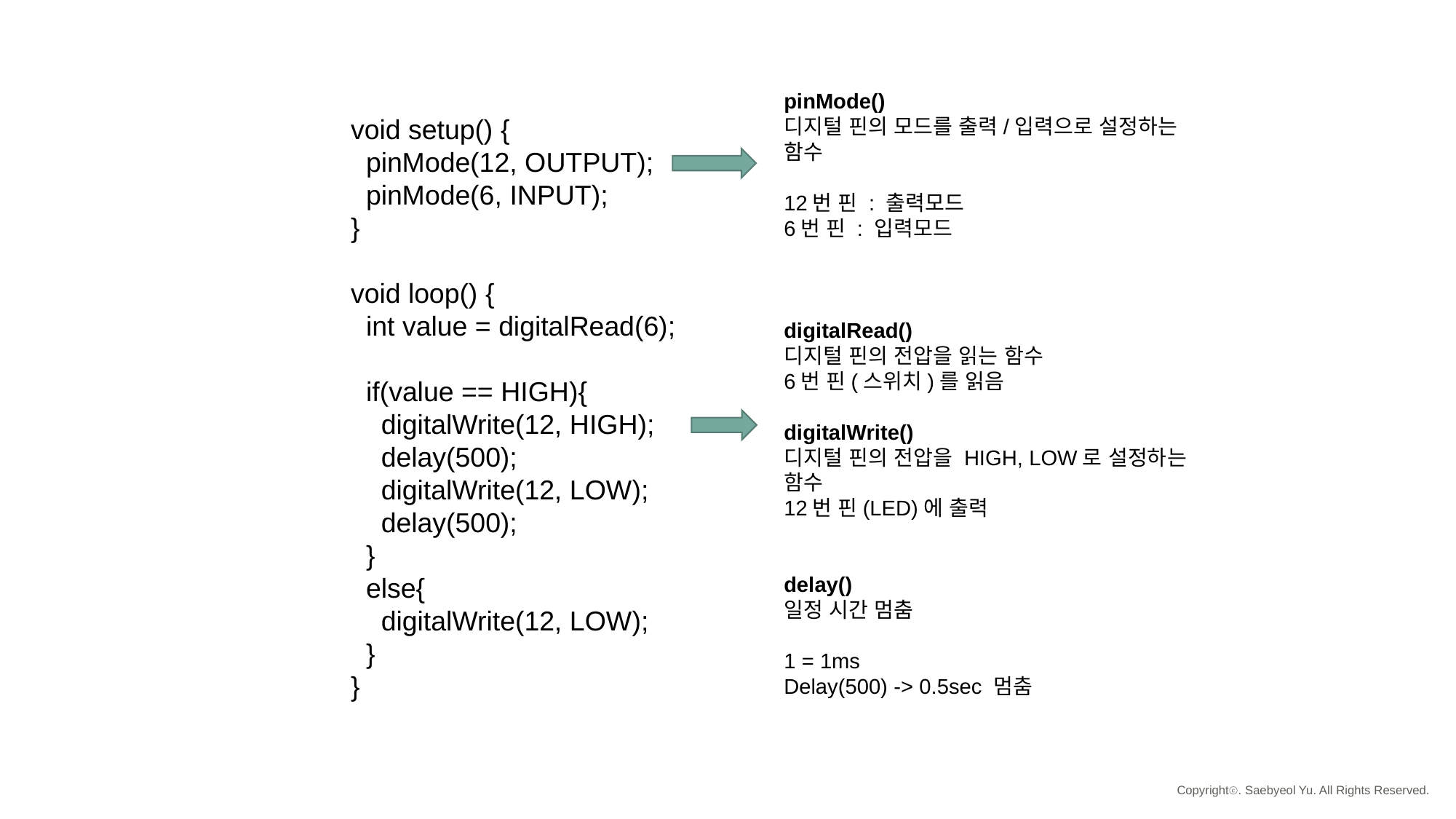

pinMode()
디지털 핀의 모드를 출력/입력으로 설정하는 함수

12번 핀 : 출력모드
6번 핀 : 입력모드

digitalRead()
디지털 핀의 전압을 읽는 함수
6번 핀(스위치)를 읽음

digitalWrite()
디지털 핀의 전압을 HIGH, LOW로 설정하는 함수
12번 핀(LED)에 출력

delay()
일정 시간 멈춤

1 = 1ms
Delay(500) -> 0.5sec 멈춤

void setup() {
  pinMode(12, OUTPUT);
  pinMode(6, INPUT);
}

void loop() {
  int value = digitalRead(6);

  if(value == HIGH){
    digitalWrite(12, HIGH);
    delay(500);
    digitalWrite(12, LOW);
    delay(500);
  }
  else{
    digitalWrite(12, LOW);
  }
}